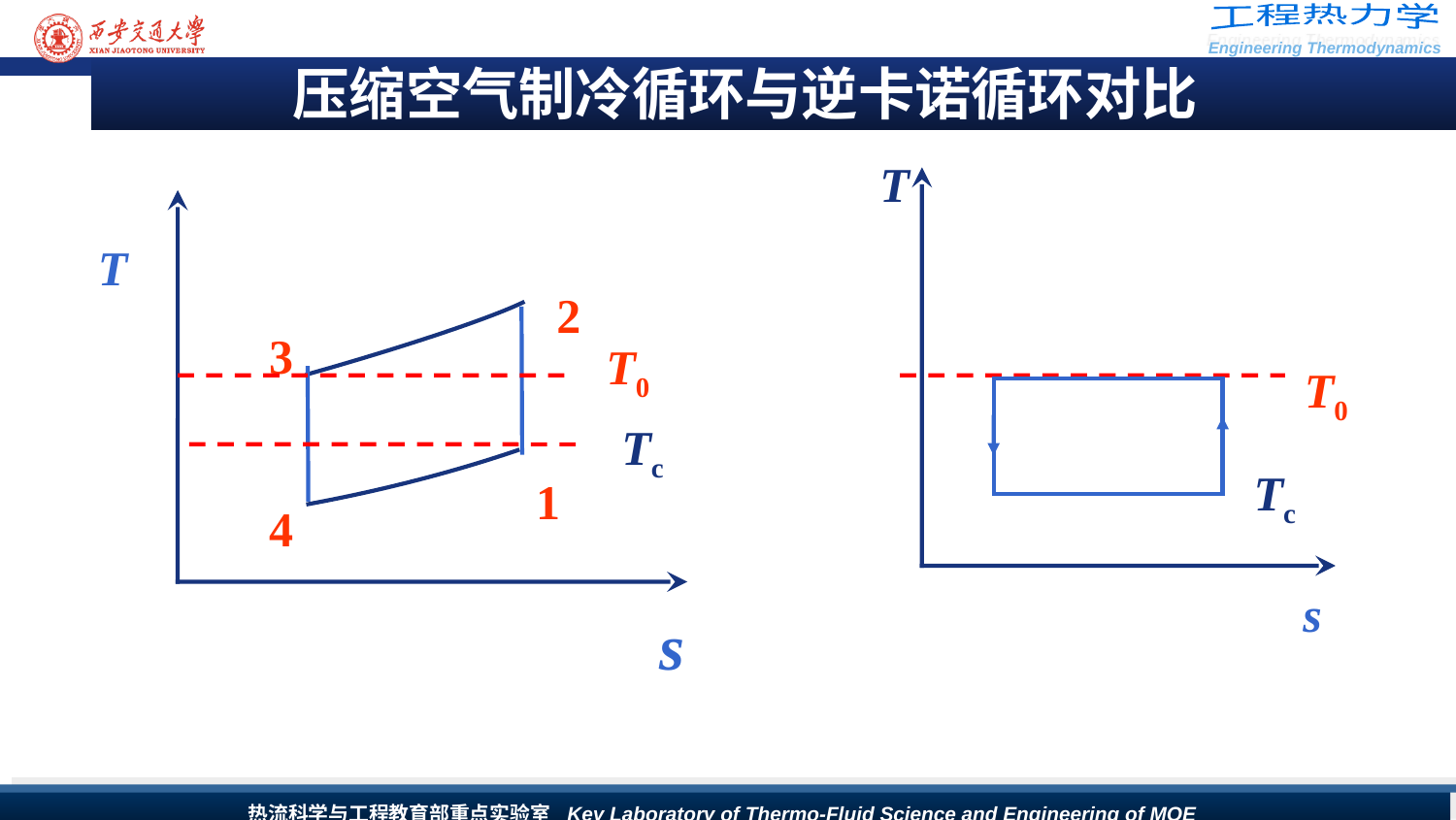

# 压缩空气制冷循环与逆卡诺循环对比
T

s

T
2

3

T0
T0

Tc

Tc
1
4

s